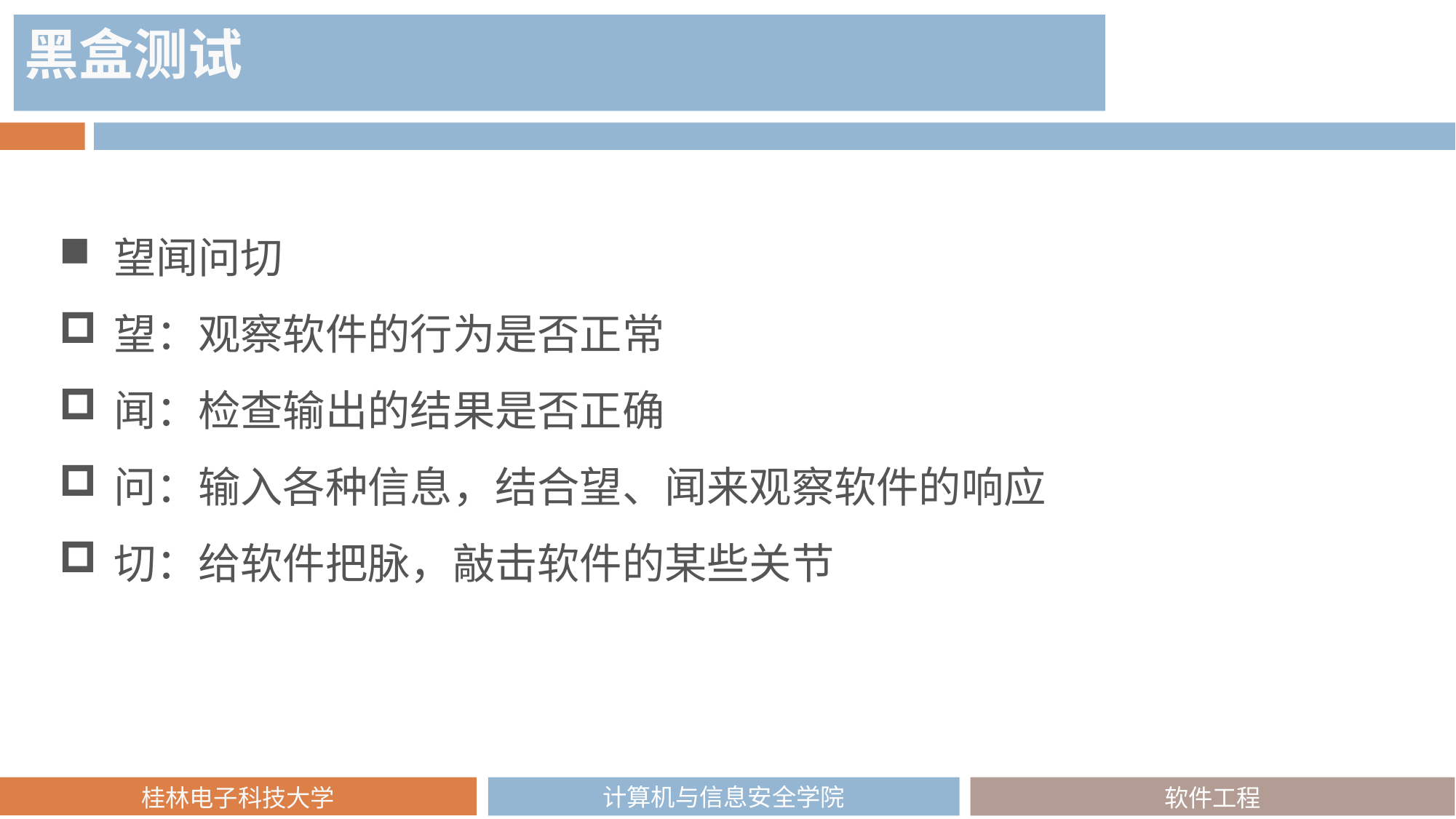

黑盒测试
望闻问切
望：观察软件的行为是否正常
闻：检查输出的结果是否正确
问：输入各种信息，结合望、闻来观察软件的响应
切：给软件把脉，敲击软件的某些关节